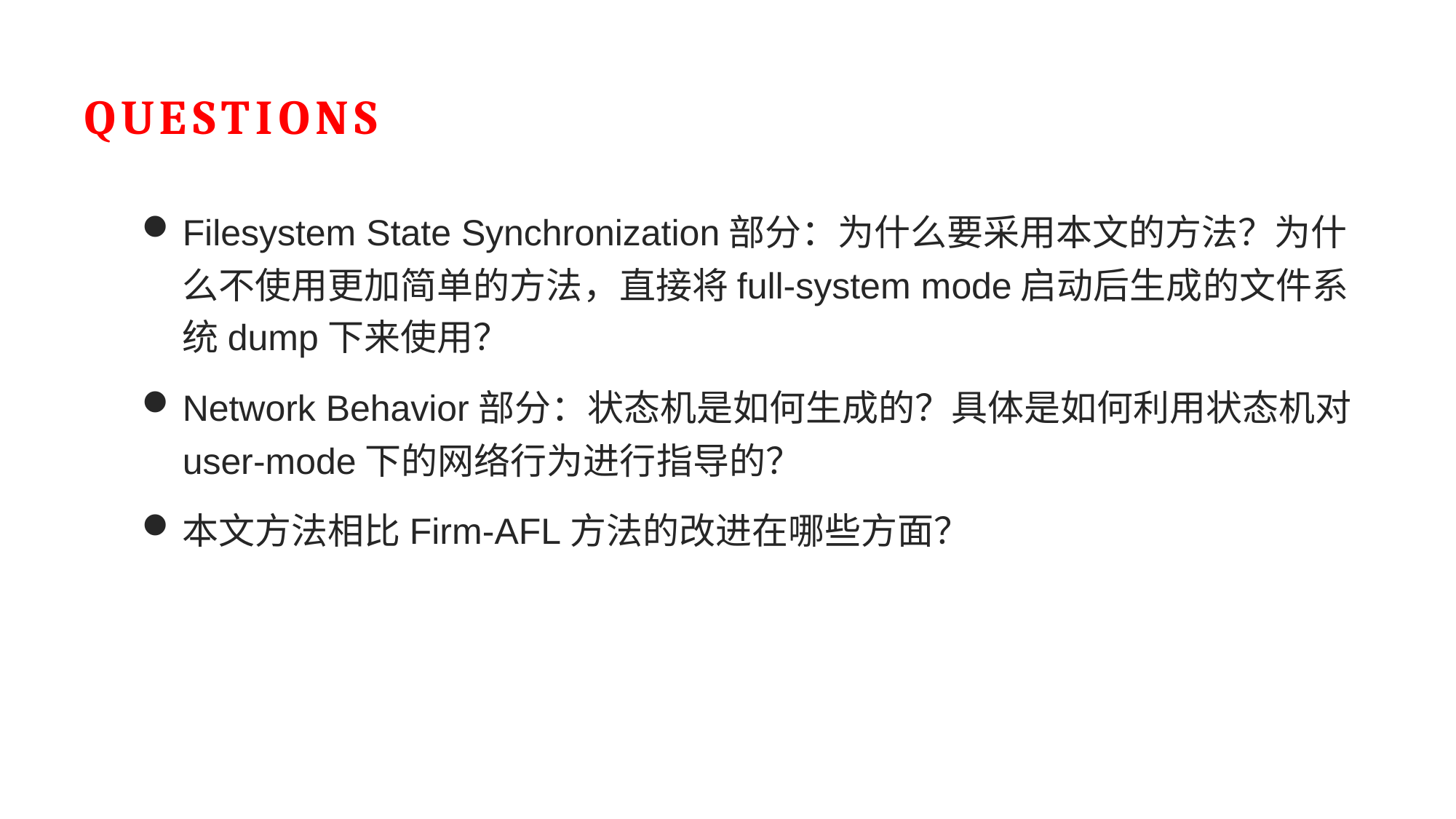

# QUESTIONS
Filesystem State Synchronization部分：为什么要采用本文的方法？为什么不使用更加简单的方法，直接将full-system mode启动后生成的文件系统dump下来使用？
Network Behavior部分：状态机是如何生成的？具体是如何利用状态机对user-mode下的网络行为进行指导的？
本文方法相比Firm-AFL方法的改进在哪些方面？